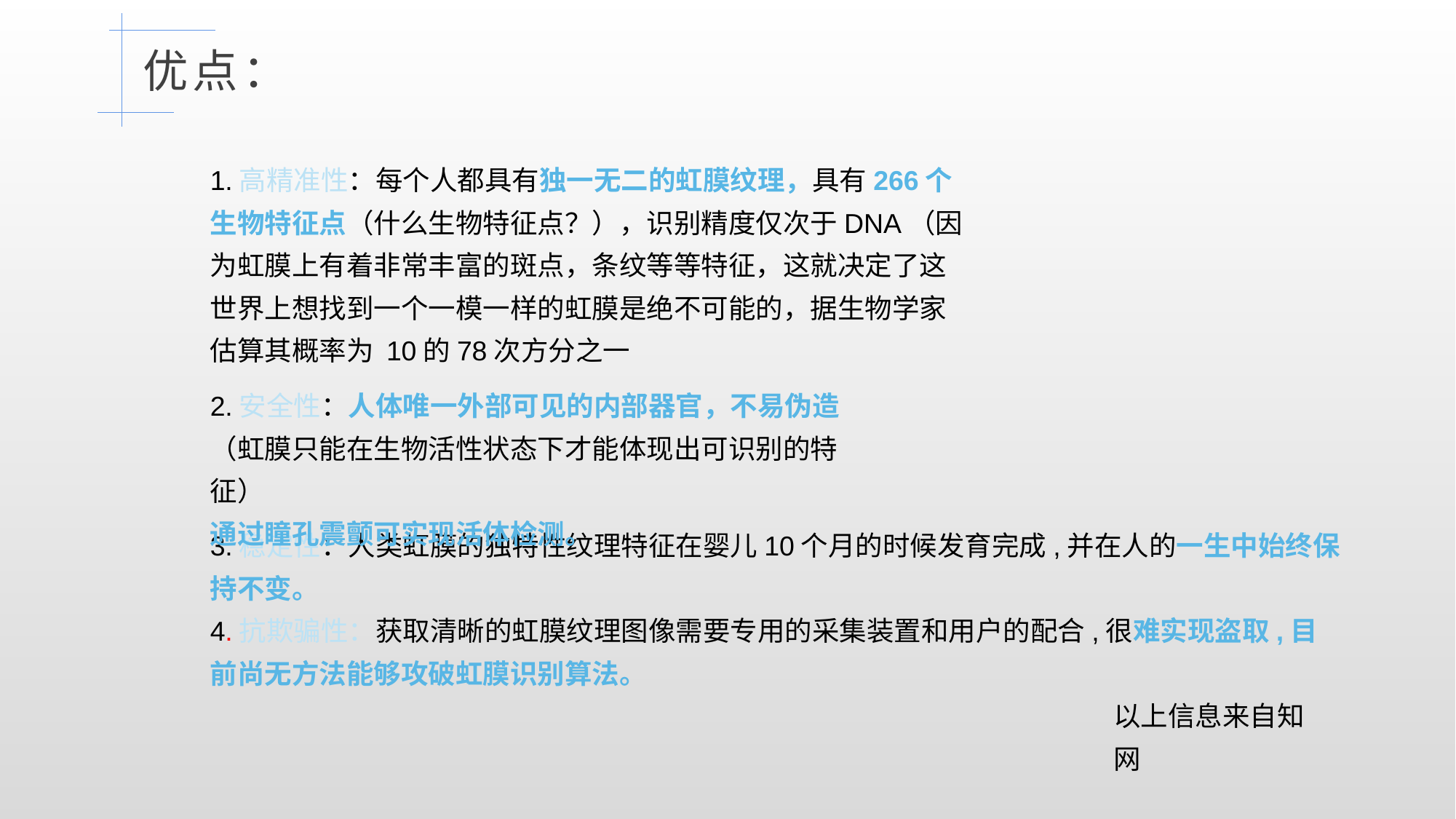

优点：
1.高精准性：每个人都具有独一无二的虹膜纹理，具有266个生物特征点（什么生物特征点？），识别精度仅次于DNA（因为虹膜上有着非常丰富的斑点，条纹等等特征，这就决定了这世界上想找到一个一模一样的虹膜是绝不可能的，据生物学家估算其概率为 10的78次方分之一
2.安全性：人体唯一外部可见的内部器官，不易伪造（虹膜只能在生物活性状态下才能体现出可识别的特征）
通过瞳孔震颤可实现活体检测。
3.稳定性：人类虹膜的独特性纹理特征在婴儿10个月的时候发育完成,并在人的一生中始终保持不变。
4.抗欺骗性：获取清晰的虹膜纹理图像需要专用的采集装置和用户的配合,很难实现盗取,目前尚无方法能够攻破虹膜识别算法。
以上信息来自知网